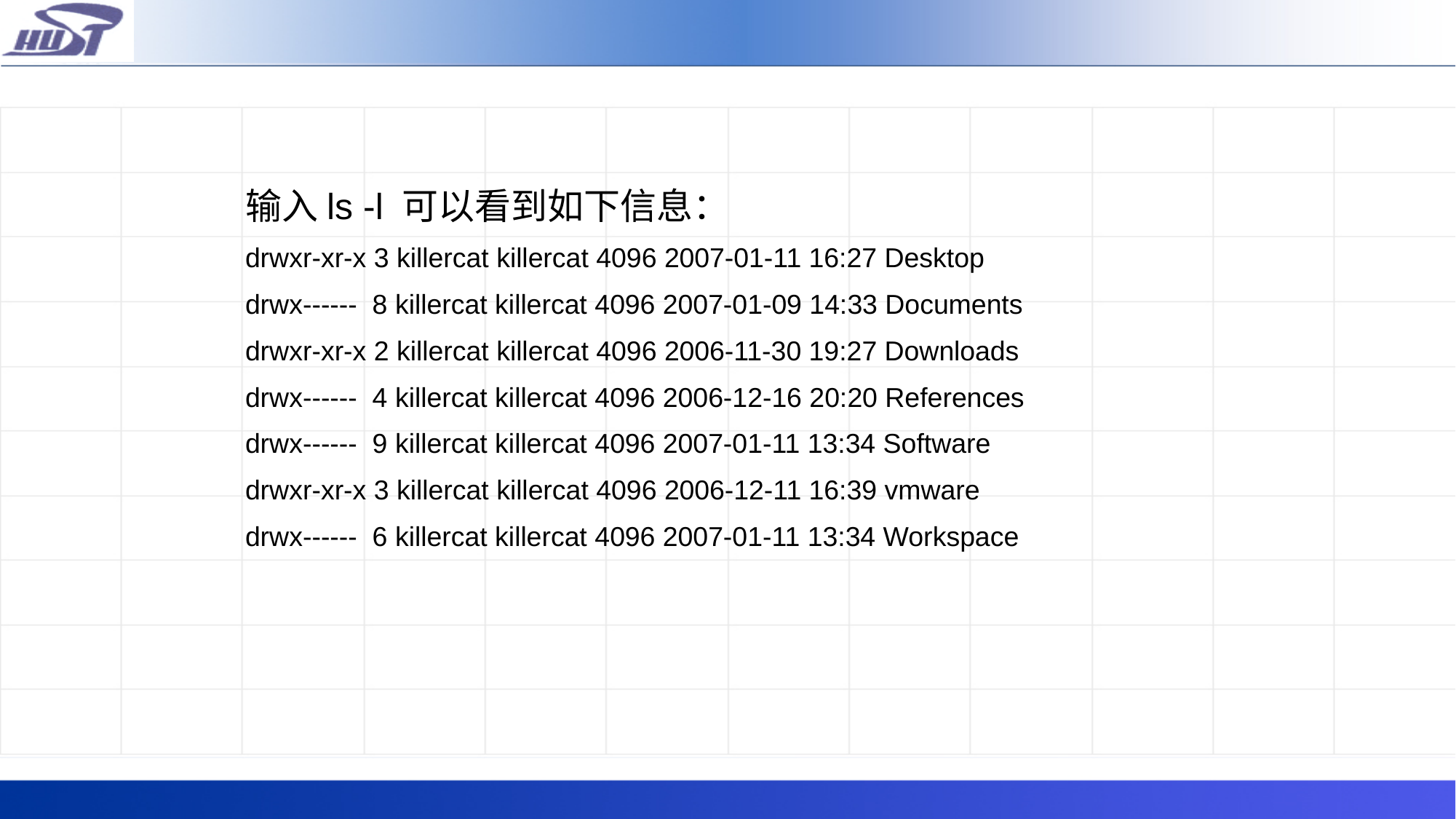

输入ls -l 可以看到如下信息：
drwxr-xr-x 3 killercat killercat 4096 2007-01-11 16:27 Desktop
drwx------  8 killercat killercat 4096 2007-01-09 14:33 Documents
drwxr-xr-x 2 killercat killercat 4096 2006-11-30 19:27 Downloads
drwx------  4 killercat killercat 4096 2006-12-16 20:20 References
drwx------  9 killercat killercat 4096 2007-01-11 13:34 Software
drwxr-xr-x 3 killercat killercat 4096 2006-12-11 16:39 vmware
drwx------  6 killercat killercat 4096 2007-01-11 13:34 Workspace